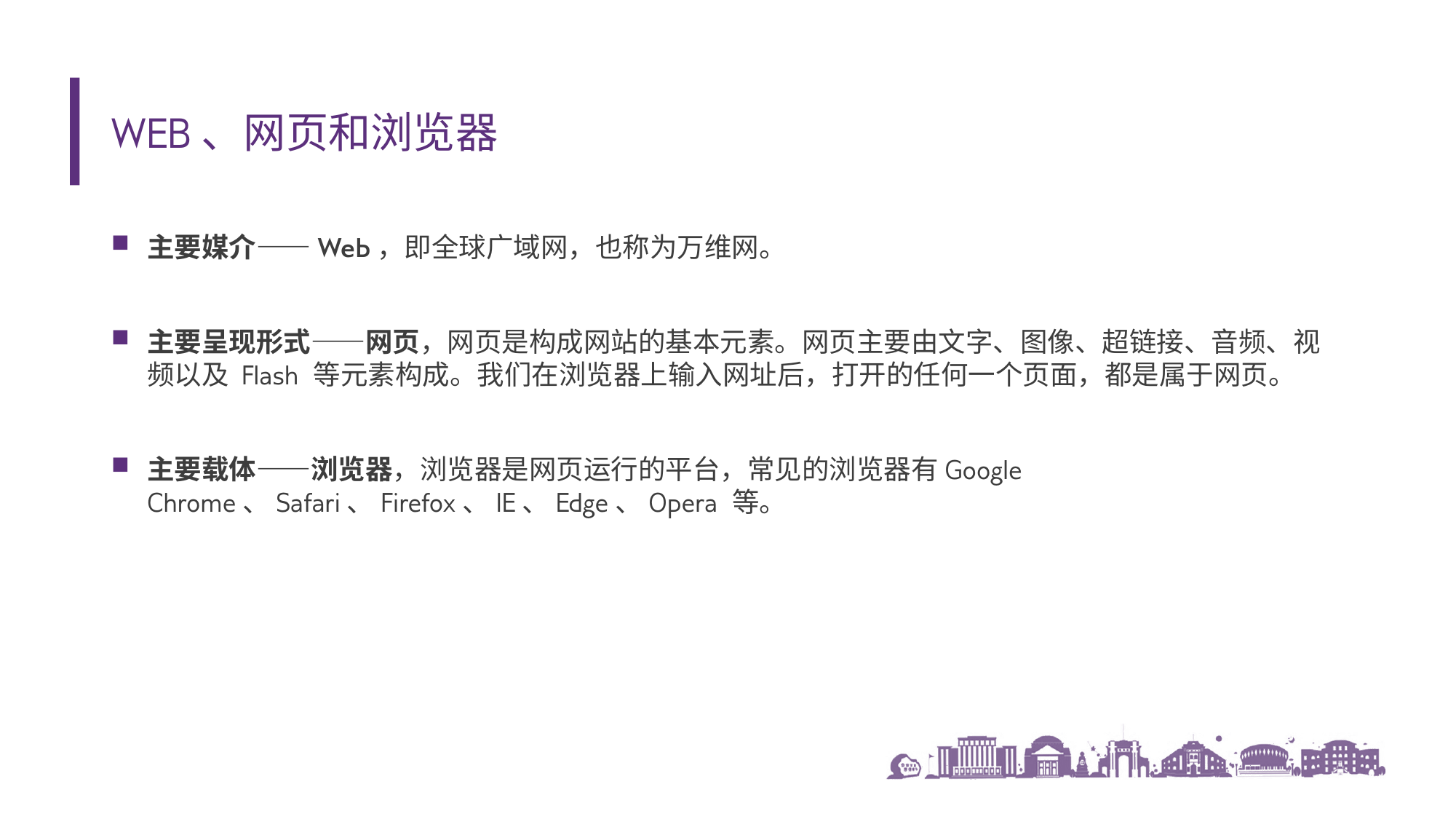

# Web、网页和浏览器
主要媒介——Web，即全球广域网，也称为万维网。

主要呈现形式——网页，网页是构成网站的基本元素。网页主要由文字、图像、超链接、音频、视频以及 Flash 等元素构成。我们在浏览器上输入网址后，打开的任何一个页面，都是属于网页。

主要载体——浏览器，浏览器是网页运行的平台，常见的浏览器有Google Chrome、Safari、Firefox、IE、Edge、Opera 等。